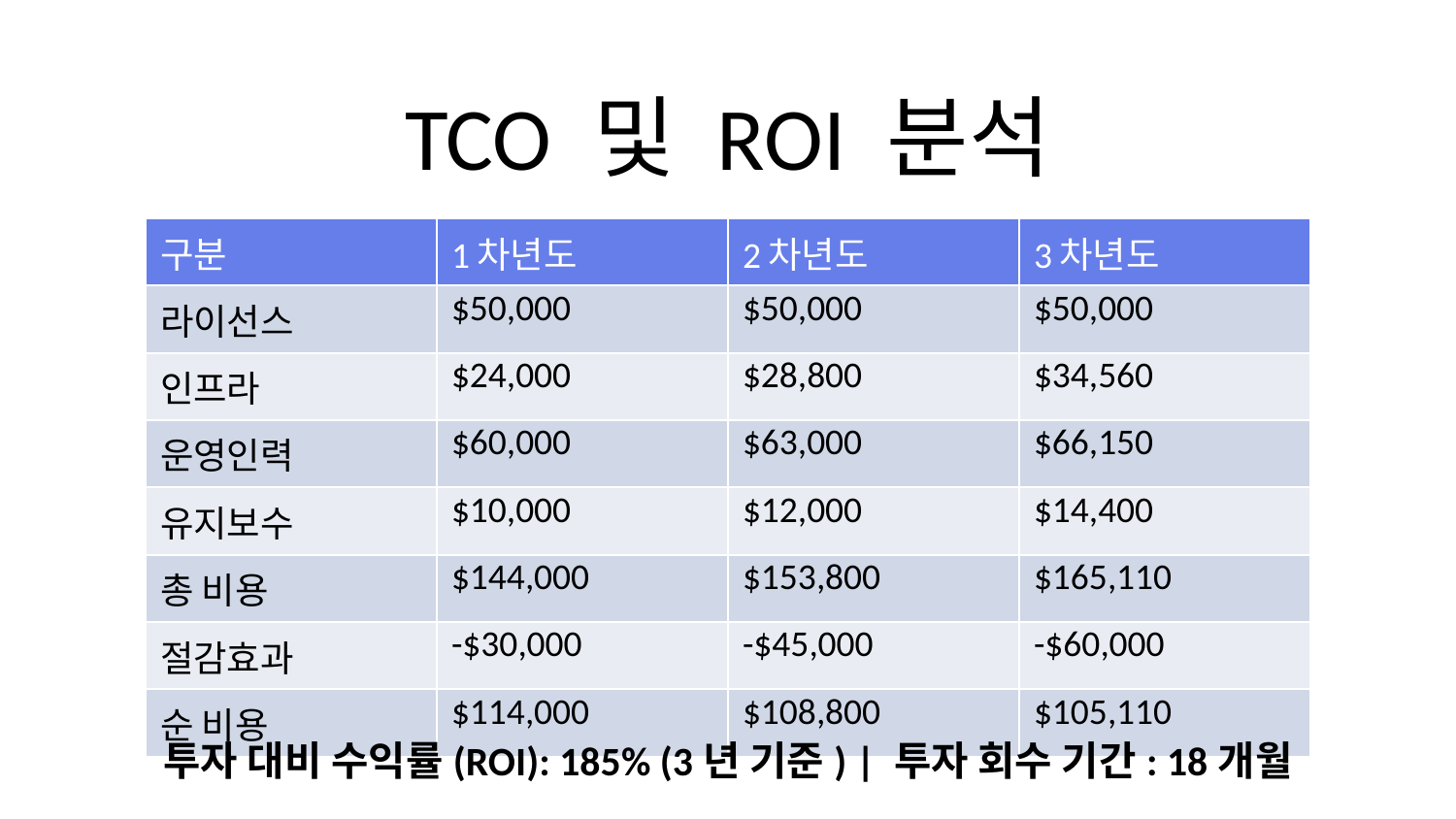

# TCO 및 ROI 분석
| 구분 | 1차년도 | 2차년도 | 3차년도 |
| --- | --- | --- | --- |
| 라이선스 | $50,000 | $50,000 | $50,000 |
| 인프라 | $24,000 | $28,800 | $34,560 |
| 운영인력 | $60,000 | $63,000 | $66,150 |
| 유지보수 | $10,000 | $12,000 | $14,400 |
| 총 비용 | $144,000 | $153,800 | $165,110 |
| 절감효과 | -$30,000 | -$45,000 | -$60,000 |
| 순 비용 | $114,000 | $108,800 | $105,110 |
투자 대비 수익률(ROI): 185% (3년 기준) | 투자 회수 기간: 18개월